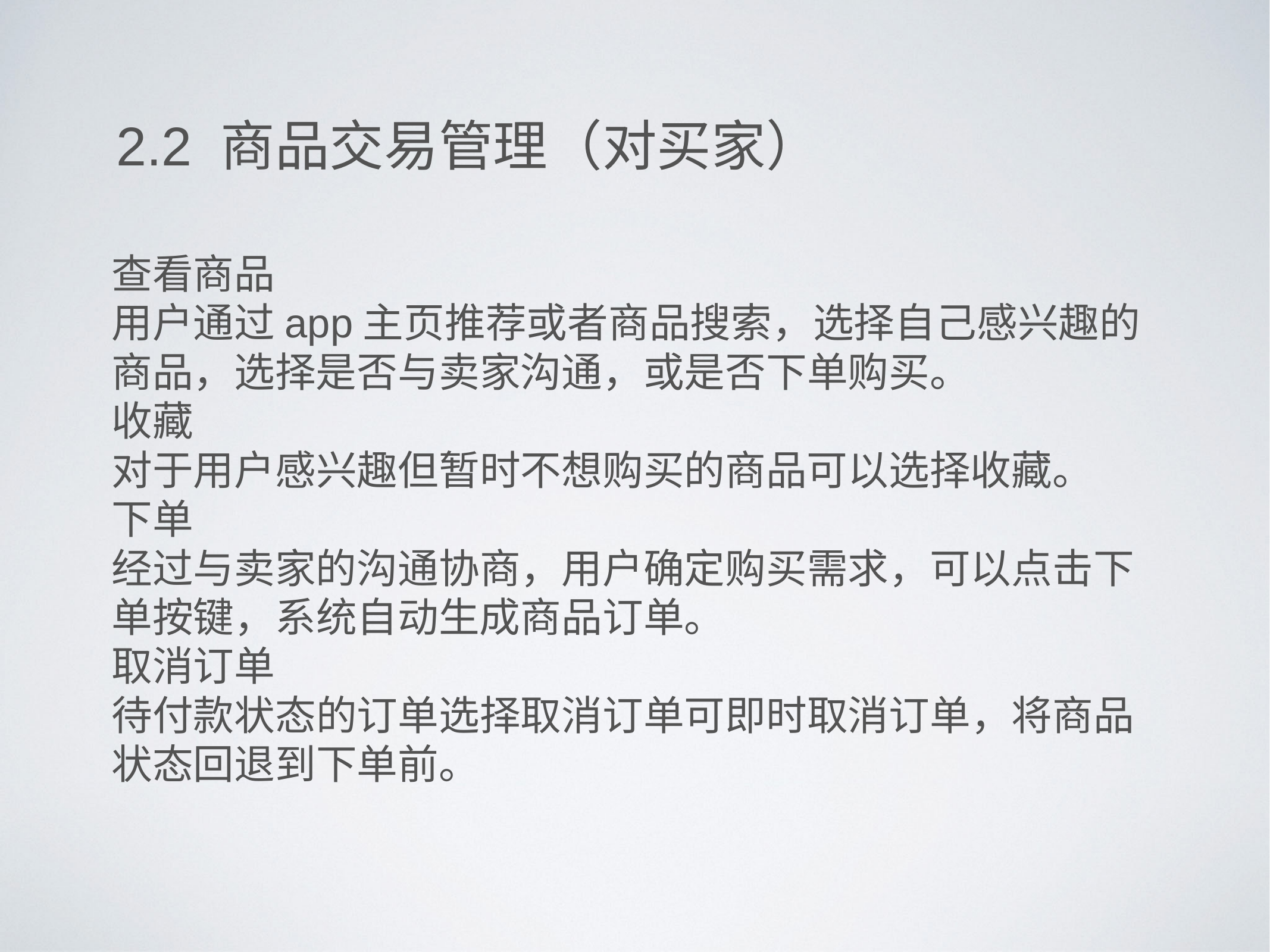

2.2 商品交易管理（对买家）
查看商品
用户通过app主页推荐或者商品搜索，选择自己感兴趣的商品，选择是否与卖家沟通，或是否下单购买。
收藏
对于用户感兴趣但暂时不想购买的商品可以选择收藏。
下单
经过与卖家的沟通协商，用户确定购买需求，可以点击下单按键，系统自动生成商品订单。
取消订单
待付款状态的订单选择取消订单可即时取消订单，将商品状态回退到下单前。